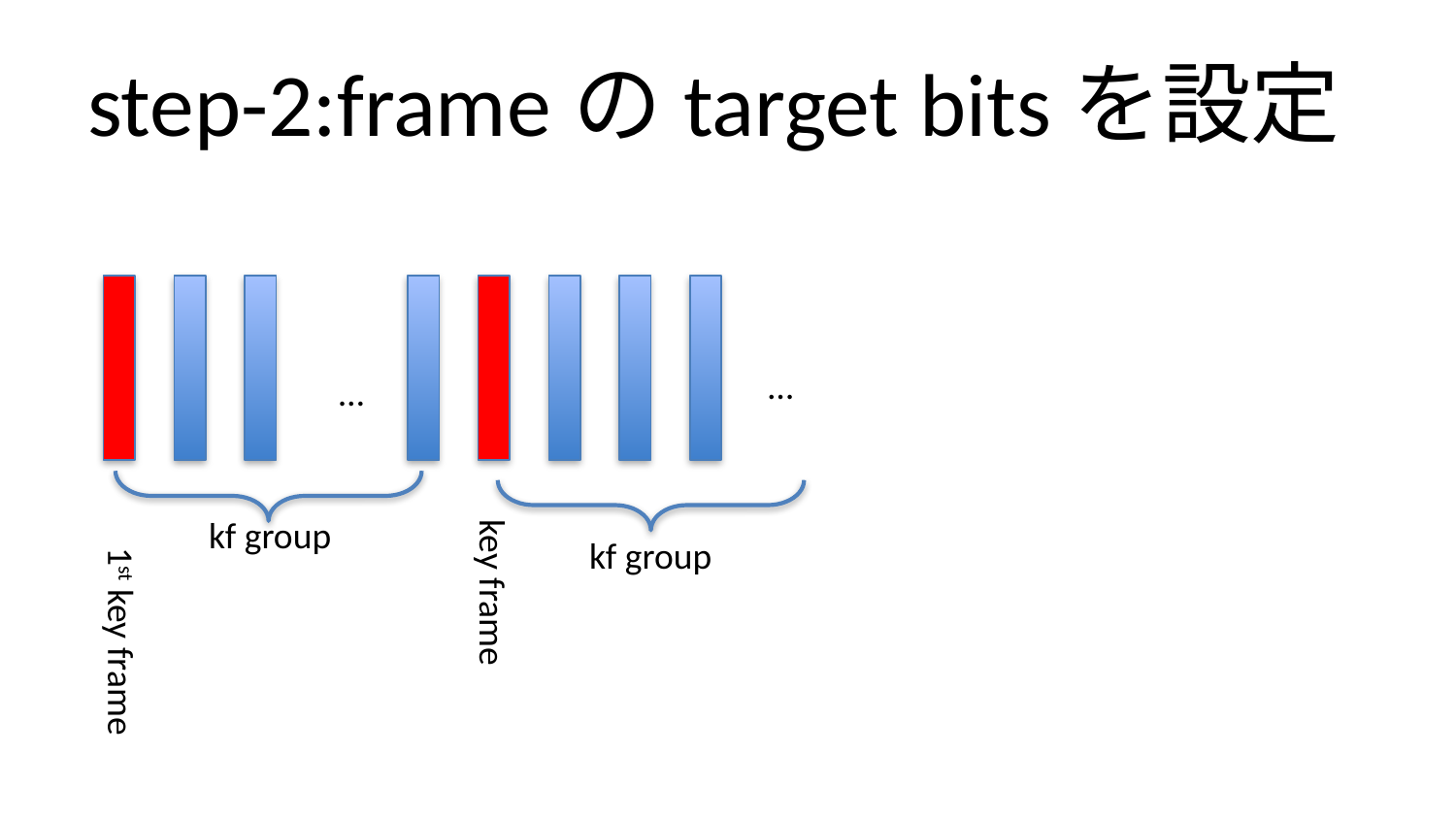

# step-2:frameのtarget bitsを設定

…
…
kf group
kf group
key frame
1st key frame